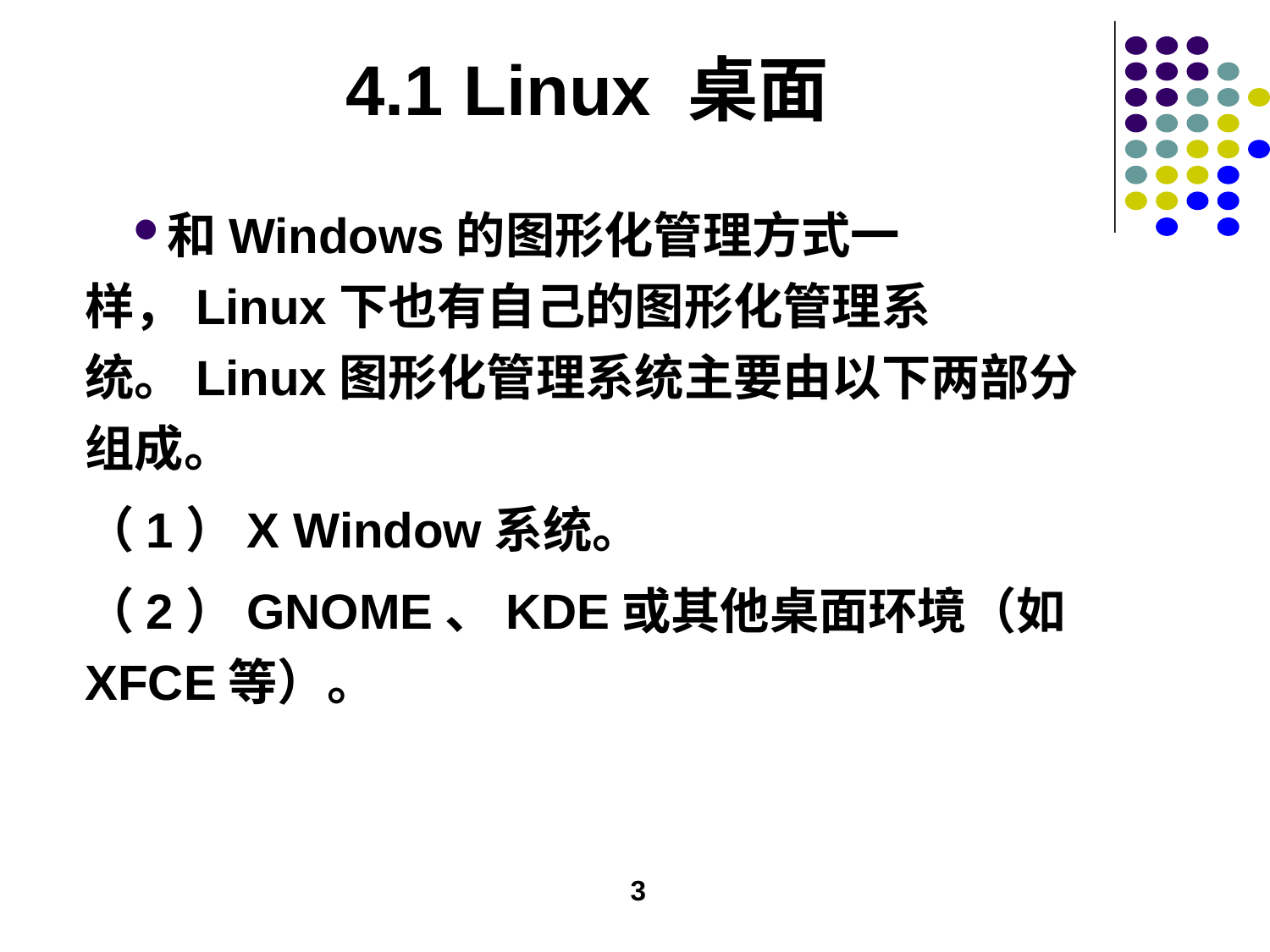

# 4.1 Linux 桌面
和Windows的图形化管理方式一样，Linux下也有自己的图形化管理系统。Linux图形化管理系统主要由以下两部分组成。
（1）X Window系统。
（2）GNOME、KDE或其他桌面环境（如XFCE等）。

3